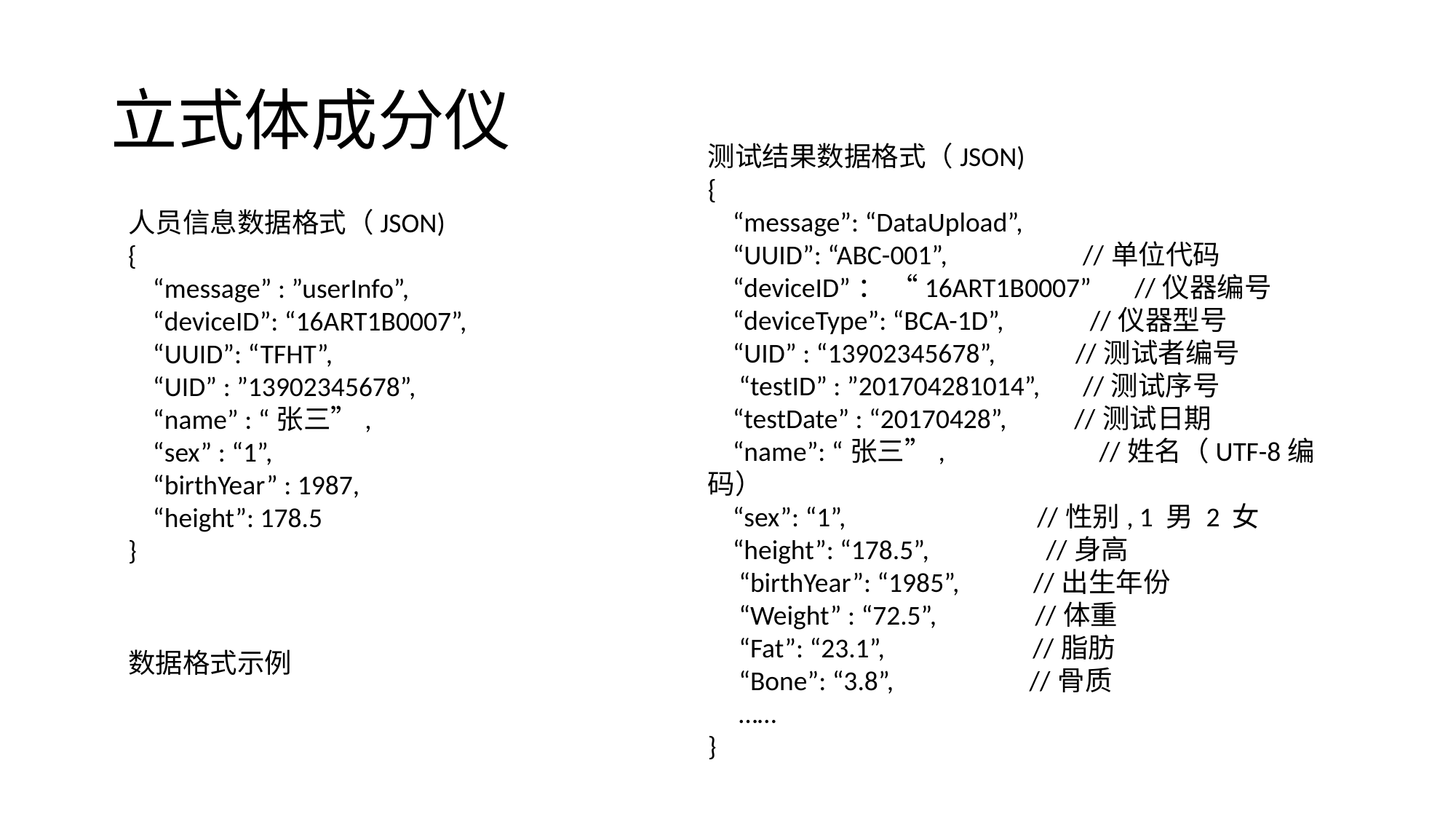

# 立式体成分仪
测试结果数据格式（JSON)
{
    “message”: “DataUpload”,
    “UUID”: “ABC-001”,                      //单位代码
    “deviceID”： “16ART1B0007”       //仪器编号
    “deviceType”: “BCA-1D”,              //仪器型号
    “UID” : “13902345678”,             //测试者编号
     “testID” : ”201704281014”,       //测试序号
    “testDate” : “20170428”,           //测试日期
    “name”: “张三”,                         //姓名（UTF-8编码）
    “sex”: “1”,                               //性别, 1 男 2 女
    “height”: “178.5”,                   //身高
     “birthYear”: “1985”,            //出生年份
     “Weight” : “72.5”,                //体重
     “Fat”: “23.1”,                        //脂肪
     “Bone”: “3.8”,                      //骨质
     ……
}
人员信息数据格式（JSON)
{
    “message” : ”userInfo”,
    “deviceID”: “16ART1B0007”,
    “UUID”: “TFHT”,
    “UID” : ”13902345678”,
    “name” : “张三”,
    “sex” : “1”,
    “birthYear” : 1987,
    “height”: 178.5
}

数据格式示例